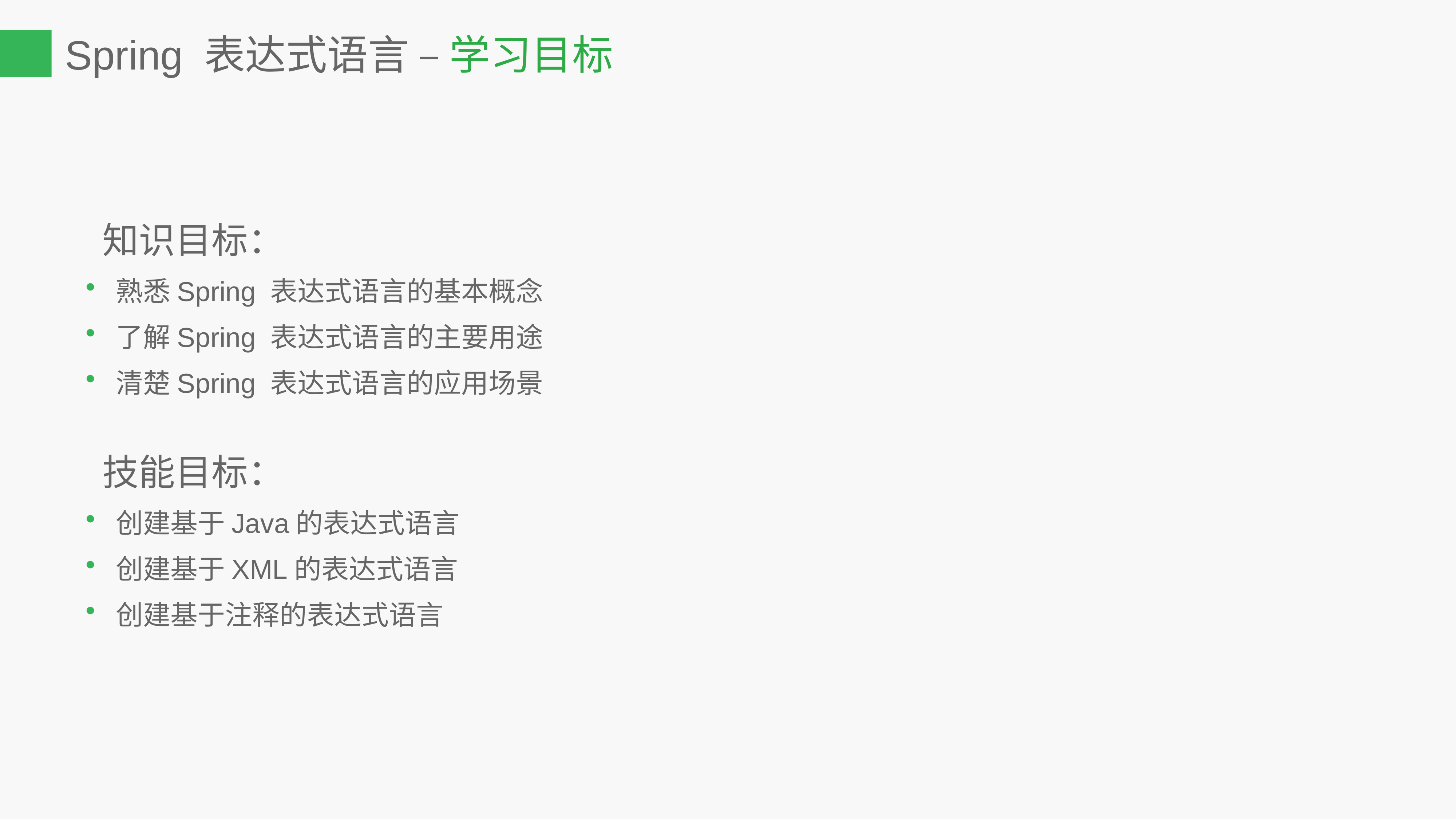

Spring 表达式语言 – 学习目标

 知识目标：
熟悉Spring 表达式语言的基本概念
了解Spring 表达式语言的主要用途
清楚Spring 表达式语言的应用场景
 技能目标：
创建基于Java的表达式语言
创建基于XML的表达式语言
创建基于注释的表达式语言